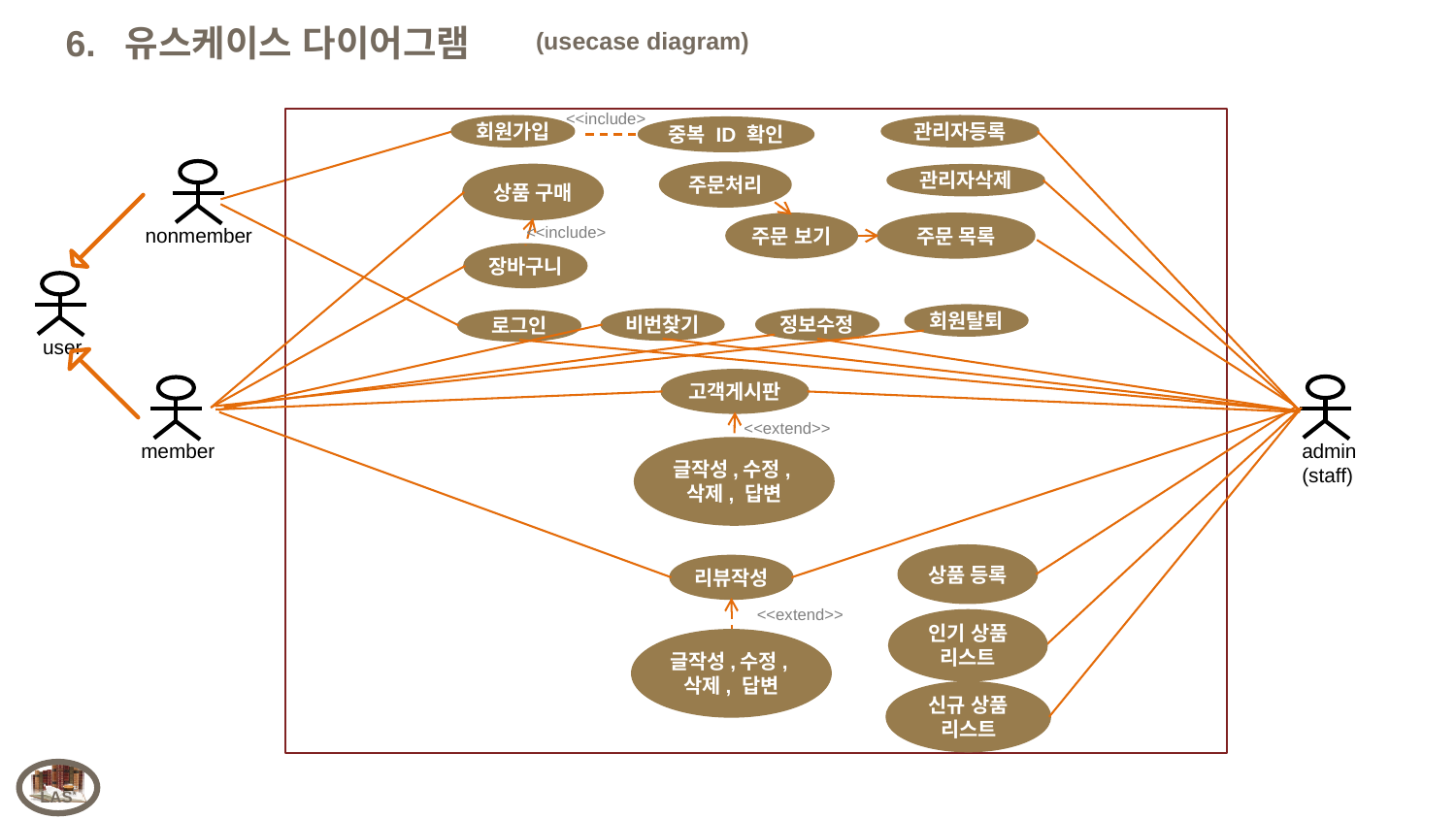

6.  유스케이스 다이어그램
(usecase diagram)
<<include>

회원가입
관리자등록
중복 ID 확인

nonmember
주문처리
상품 구매
관리자삭제

주문 보기
주문 목록
<<include>
장바구니

user
회원탈퇴
비번찾기
정보수정
로그인

고객게시판

admin
(staff)

member
<<extend>>
글작성,수정,삭제, 답변
상품 등록
리뷰작성
<<extend>>
인기 상품
리스트
글작성,수정,삭제, 답변
신규 상품
리스트
12